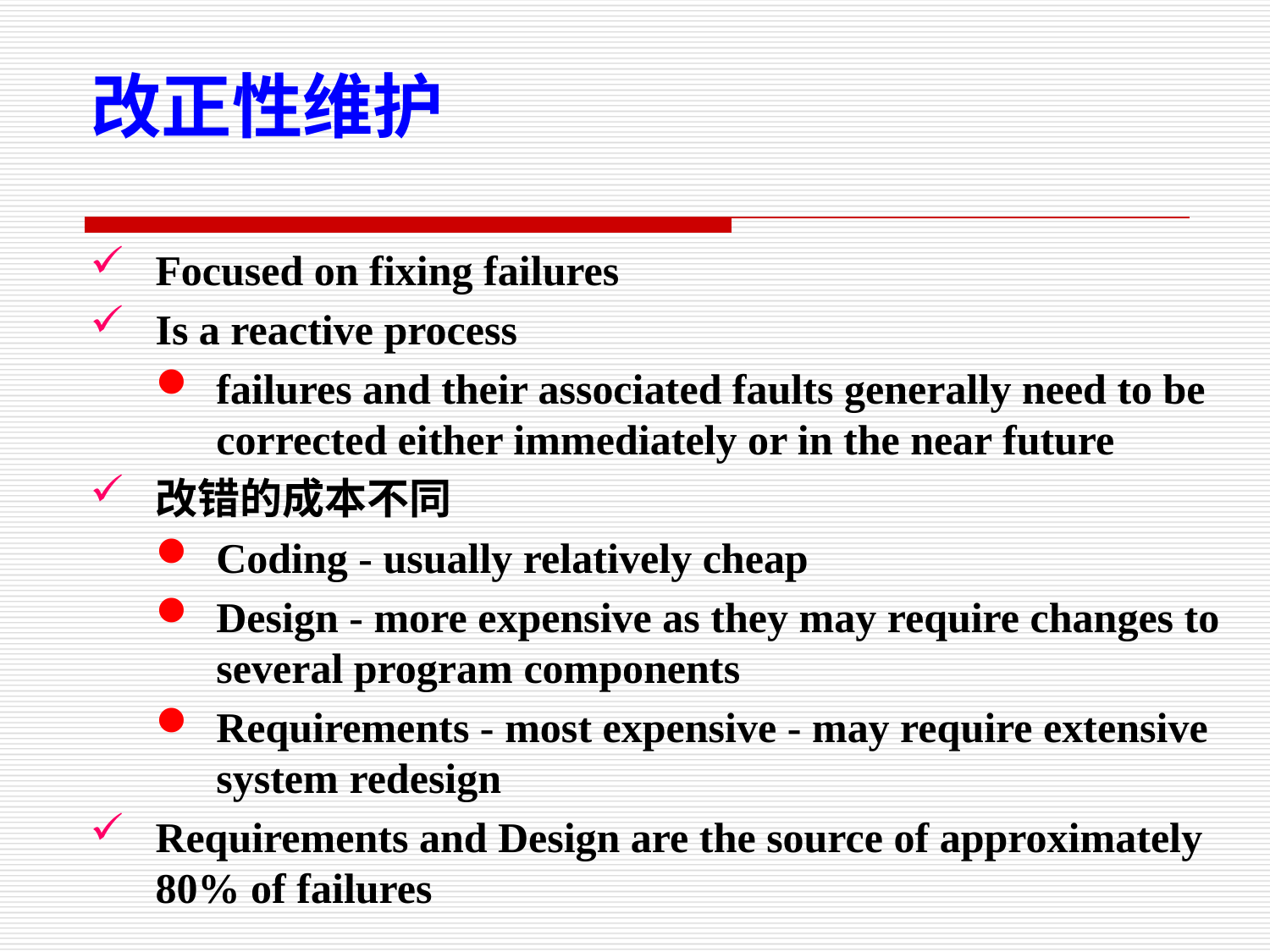

改正性维护
Focused on fixing failures
Is a reactive process
failures and their associated faults generally need to be corrected either immediately or in the near future
改错的成本不同
Coding - usually relatively cheap
Design - more expensive as they may require changes to several program components
Requirements - most expensive - may require extensive system redesign
Requirements and Design are the source of approximately 80% of failures